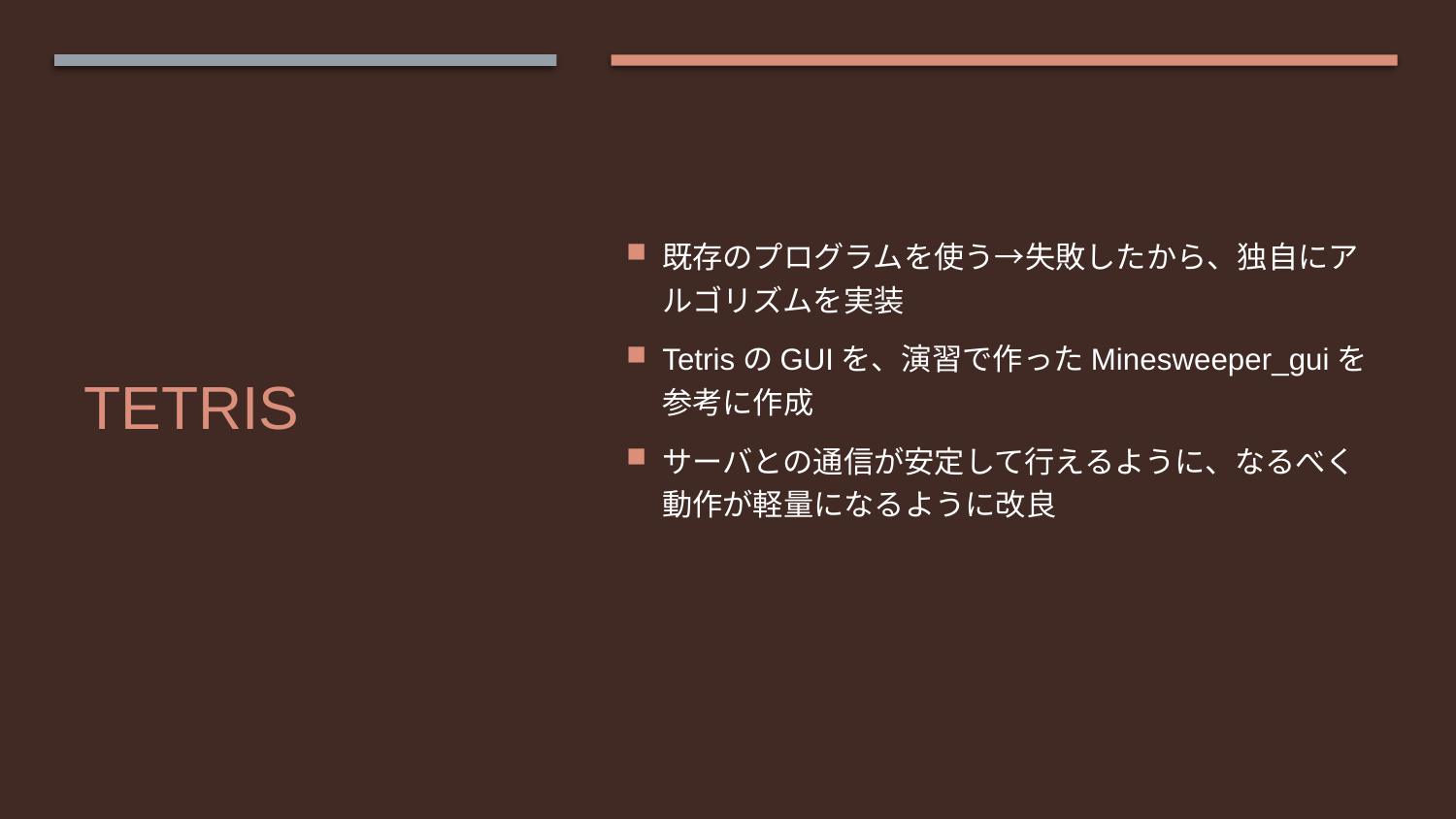

既存のプログラムを使う→失敗したから、独自にアルゴリズムを実装
TetrisのGUIを、演習で作ったMinesweeper_guiを参考に作成
サーバとの通信が安定して行えるように、なるべく動作が軽量になるように改良

# Tetris